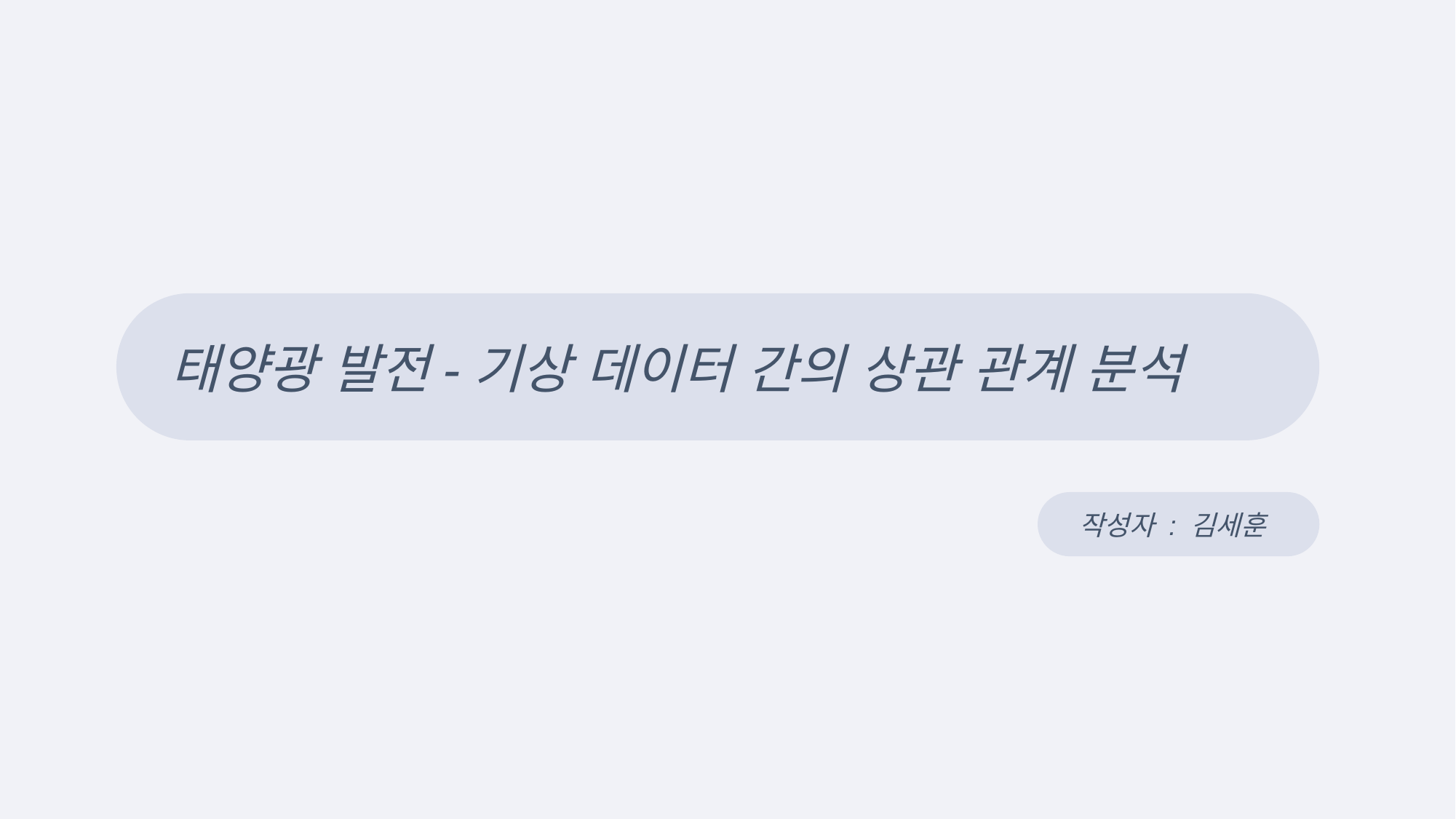

태양광 발전-기상 데이터 간의 상관 관계 분석
작성자 : 김세훈